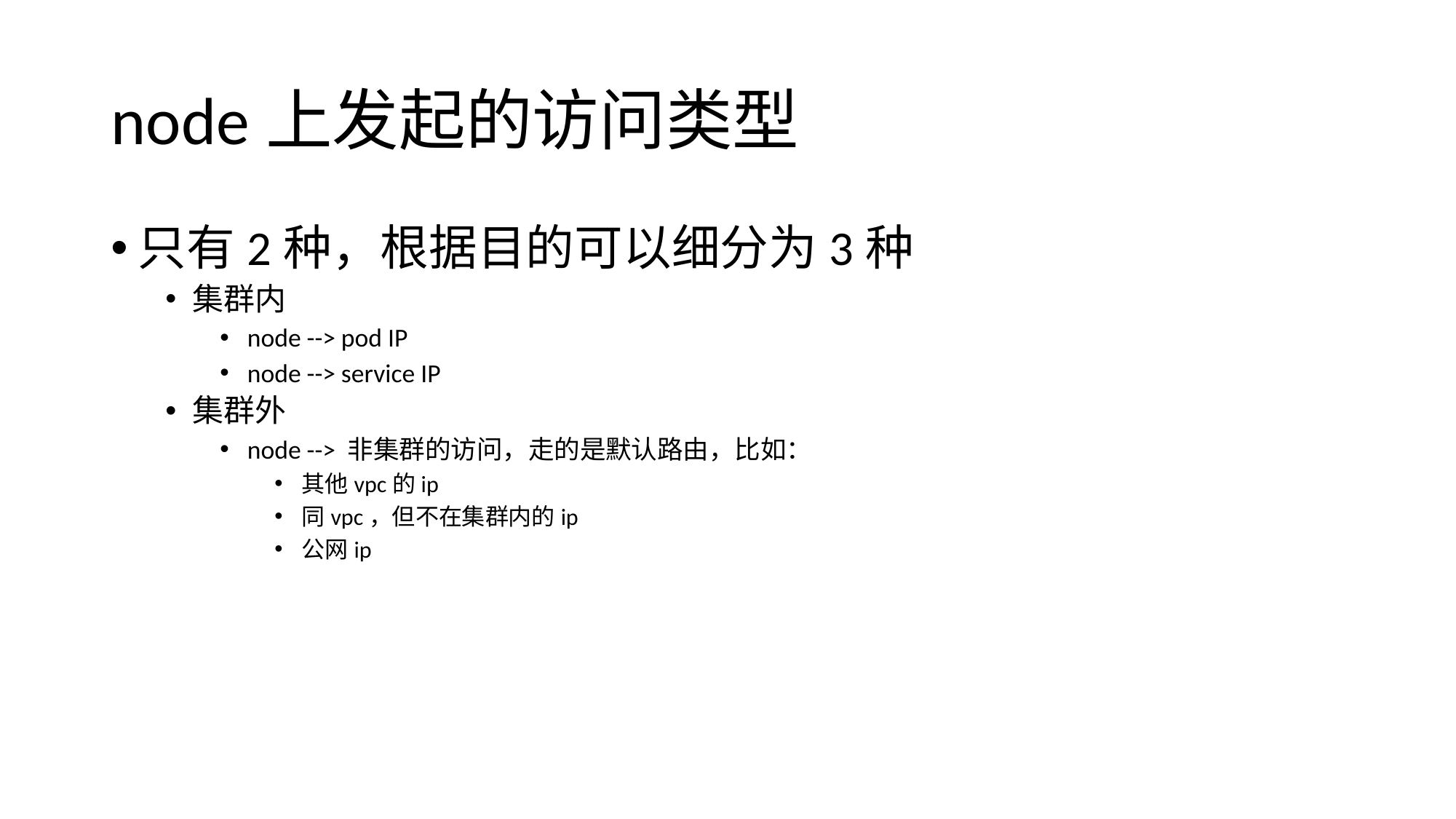

# node上发起的访问类型
只有2种，根据目的可以细分为3种
集群内
node --> pod IP
node --> service IP
集群外
node --> 非集群的访问，走的是默认路由，比如：
其他vpc的ip
同vpc，但不在集群内的ip
公网ip